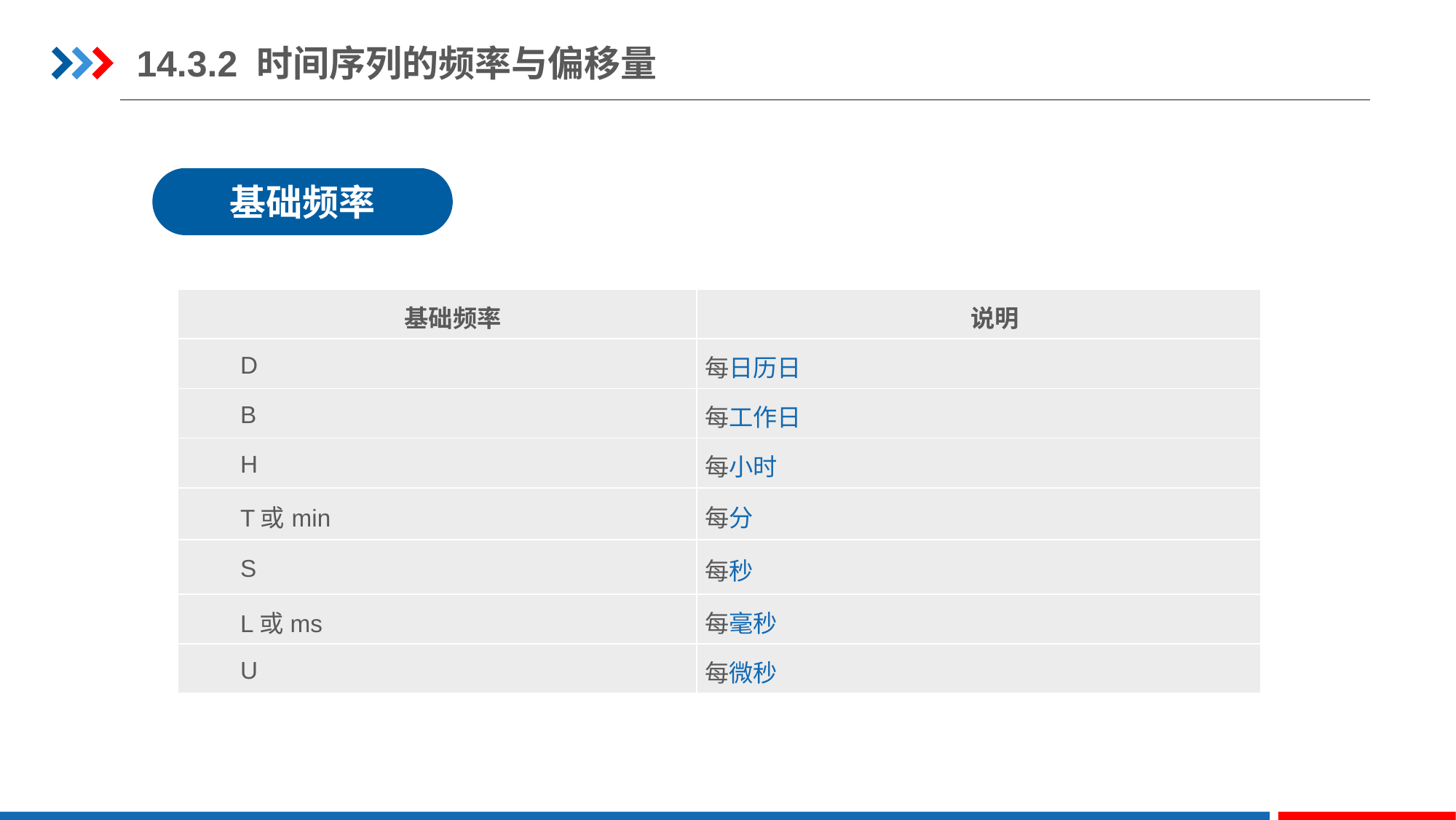

14.3.2 时间序列的频率与偏移量
基础频率
| 基础频率 | 说明 |
| --- | --- |
| D | 每日历日 |
| B | 每工作日 |
| H | 每小时 |
| T或min | 每分 |
| S | 每秒 |
| L或ms | 每毫秒 |
| U | 每微秒 |